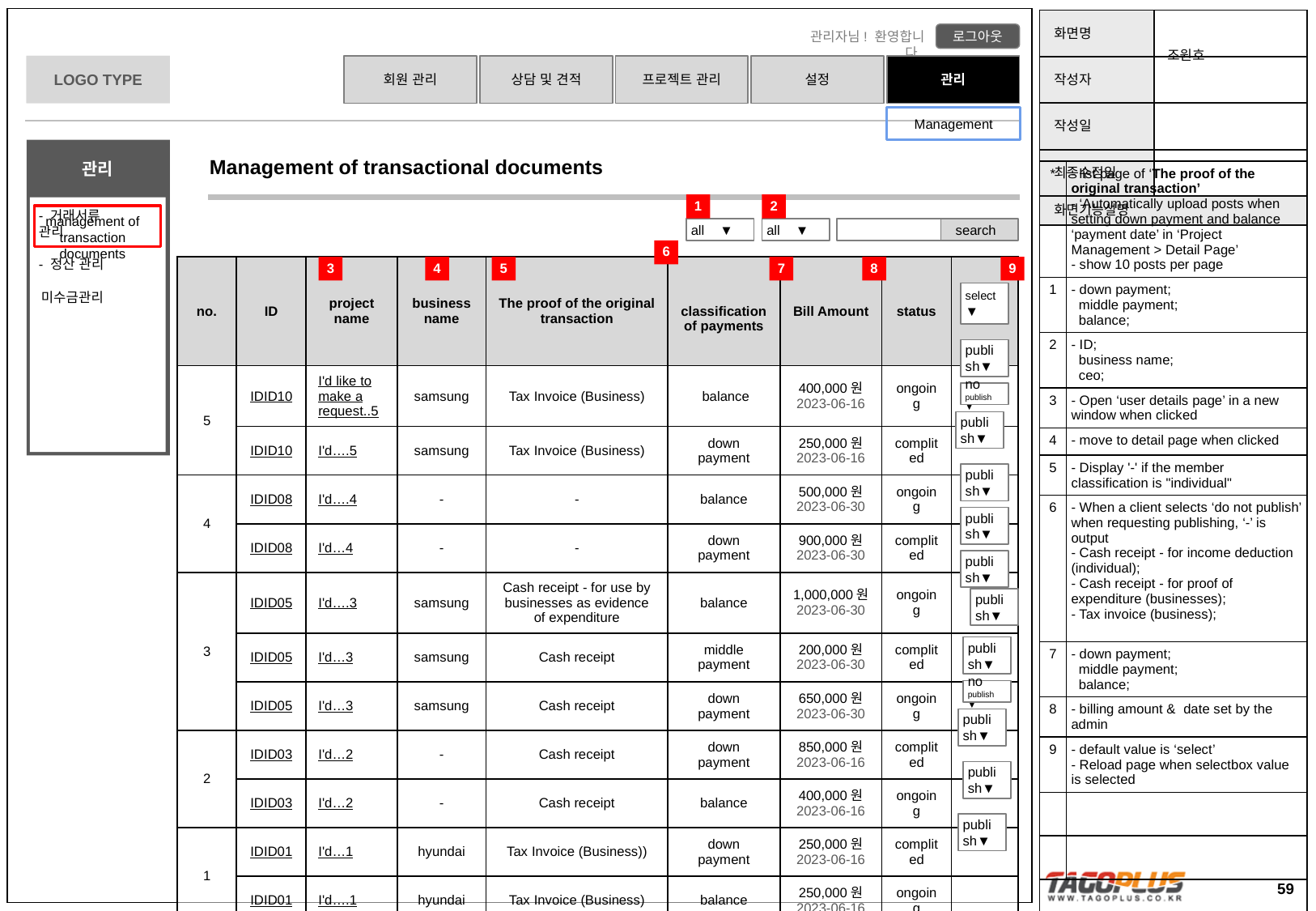

Management
Management of transactional documents
| \* | - list page of ‘The proof of the original transaction’ - ‘Automatically upload posts when setting down payment and balance ‘payment date’ in ‘Project Management > Detail Page’ - show 10 posts per page |
| --- | --- |
| 1 | - down payment; middle payment; balance; |
| 2 | - ID; business name; ceo; |
| 3 | - Open ‘user details page’ in a new window when clicked |
| 4 | - move to detail page when clicked |
| 5 | - Display '-' if the member classification is "individual" |
| 6 | - When a client selects ‘do not publish’ when requesting publishing, ‘-’ is output - Cash receipt - for income deduction (individual); - Cash receipt - for proof of expenditure (businesses); - Tax invoice (business); |
| 7 | - down payment; middle payment; balance; |
| 8 | - billing amount & date set by the admin |
| 9 | - default value is ‘select’ - Reload page when selectbox value is selected |
|  |  |
|  |  |
1
2
management of transaction documents

all    ▼
all    ▼

search
6
3
4
5
7
8
9
| no. | ID | project name | business name | The proof of the original transaction | classification of payments | Bill Amount | status | 관리 |
| --- | --- | --- | --- | --- | --- | --- | --- | --- |
| 5 | IDID10 | I'd like to make a request..5 | samsung | Tax Invoice (Business) | balance | 400,000원 2023-06-16 | ongoing |  |
|  | IDID10 | I'd….5 | samsung | Tax Invoice (Business) | down payment | 250,000원 2023-06-16 | complited |  |
| 4 | IDID08 | I'd….4 | - | - | balance | 500,000원 2023-06-30 | ongoing |  |
|  | IDID08 | I'd…4 | - | - | down payment | 900,000원 2023-06-30 | complited |  |
| 3 | IDID05 | I'd….3 | samsung | Cash receipt - for use by businesses as evidence of expenditure | balance | 1,000,000원 2023-06-30 | ongoing |  |
|  | IDID05 | I'd…3 | samsung | Cash receipt | middle payment | 200,000원 2023-06-30 | complited |  |
|  | IDID05 | I'd…3 | samsung | Cash receipt | down payment | 650,000원 2023-06-30 | ongoing |  |
| 2 | IDID03 | I'd…2 | - | Cash receipt | down payment | 850,000원 2023-06-16 | complited |  |
|  | IDID03 | I'd…2 | - | Cash receipt | balance | 400,000원 2023-06-16 | ongoing |  |
| 1 | IDID01 | I'd…1 | hyundai | Tax Invoice (Business)) | down payment | 250,000원 2023-06-16 | complited |  |
|  | IDID01 | I'd….1 | hyundai | Tax Invoice (Business) | balance | 250,000원 2023-06-16 | ongoing |  |
미수금관리
select▼
publish▼
no publish▼
publish▼
publish▼
publish▼
publish▼
publish▼
publish▼
no publish▼
publish▼
publish▼
publish▼